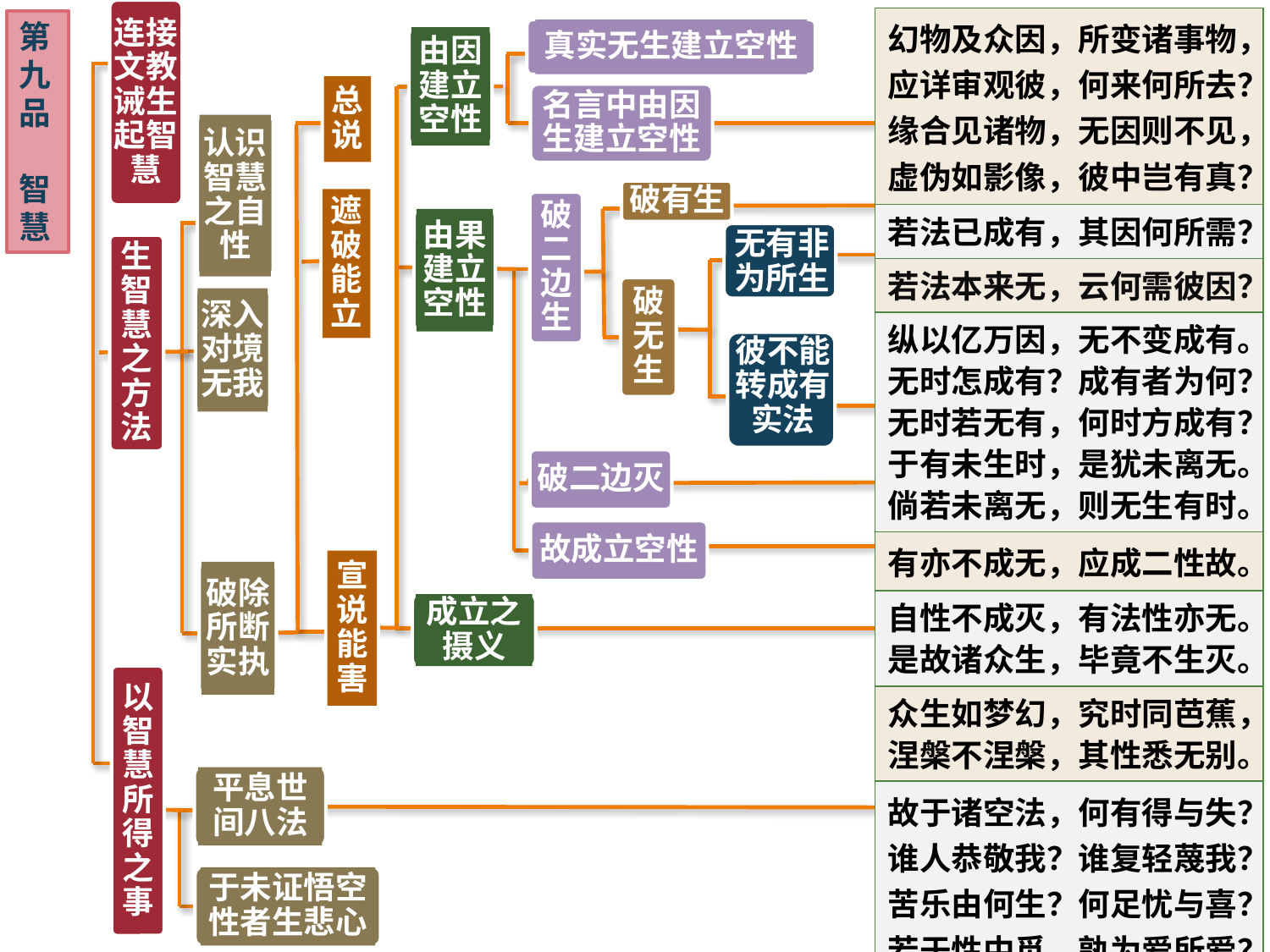

连接文教诫生起智慧
| 幻物及众因，所变诸事物，应详审观彼，何来何所去？缘合见诸物，无因则不见，虚伪如影像，彼中岂有真？ |
| --- |
| 若法已成有，其因何所需？ |
| 若法本来无，云何需彼因？ |
| 纵以亿万因，无不变成有。无时怎成有？成有者为何？无时若无有，何时方成有？于有未生时，是犹未离无。倘若未离无，则无生有时。 |
| 有亦不成无，应成二性故。 |
| 自性不成灭，有法性亦无。是故诸众生，毕竟不生灭。 |
| 众生如梦幻，究时同芭蕉，涅槃不涅槃，其性悉无别。 |
| 故于诸空法，何有得与失？谁人恭敬我？谁复轻蔑我？苦乐由何生？何足忧与喜？若于性中觅，孰为爱所爱？细究此世人，谁将辞此世？孰生孰当生？谁为亲与友？如我当受持，一切如虚空？ |
第九品

智慧
真实无生建立空性

由因建立空性

总说
名言中由因生建立空性

认识智慧之自性

破有生

遮破能立
破二边生

由果建立空性

无有非为所生

生智慧之方法

破无生

深入对境无我

彼不能转成有实法
破二边灭

故成立空性

宣说能害

破除所断实执

成立之摄义

以智慧所得之事

平息世间八法

于未证悟空性者生悲心